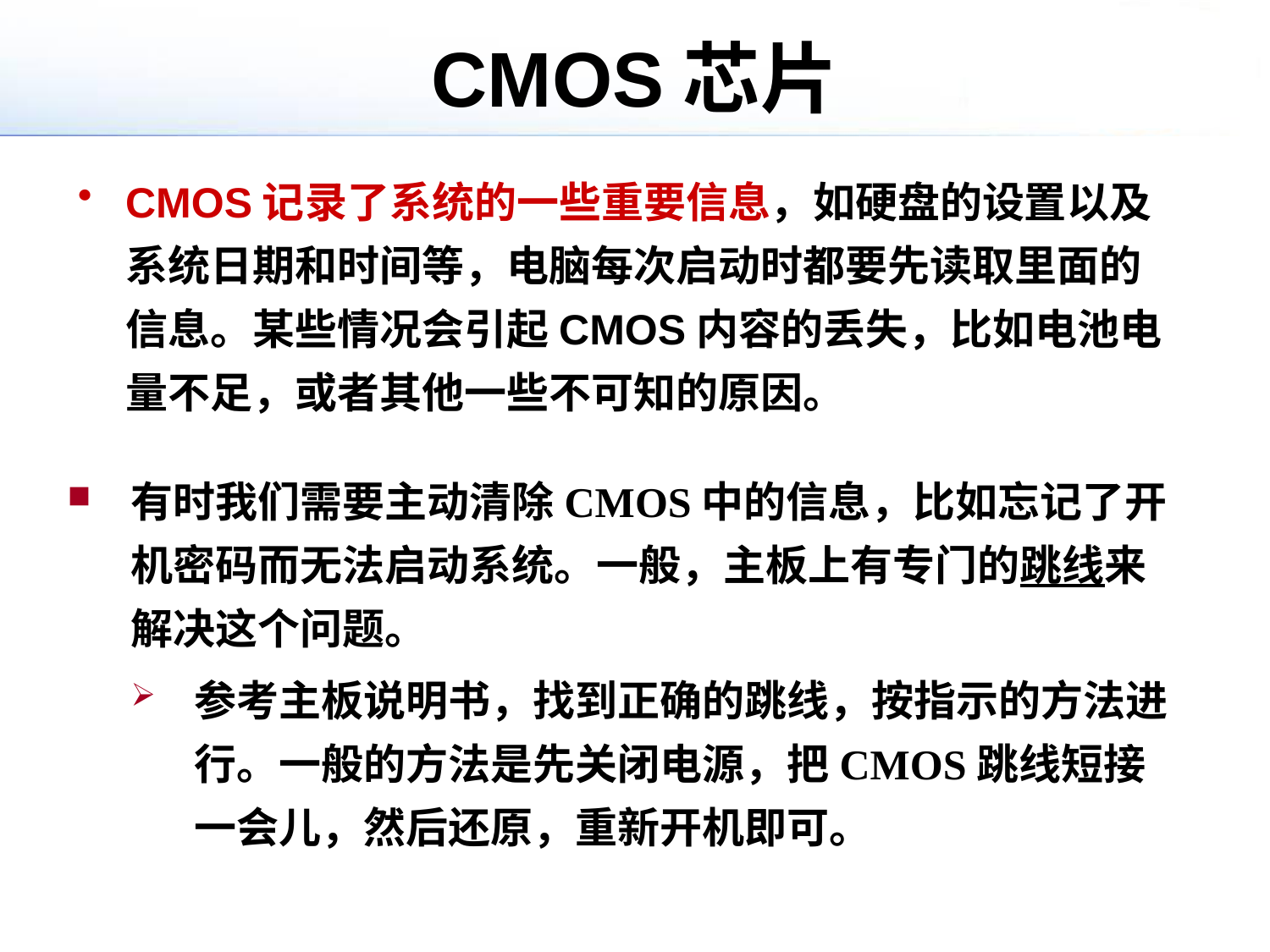

# CMOS芯片
CMOS记录了系统的一些重要信息，如硬盘的设置以及系统日期和时间等，电脑每次启动时都要先读取里面的信息。某些情况会引起CMOS内容的丢失，比如电池电量不足，或者其他一些不可知的原因。
有时我们需要主动清除CMOS中的信息，比如忘记了开机密码而无法启动系统。一般，主板上有专门的跳线来解决这个问题。
参考主板说明书，找到正确的跳线，按指示的方法进行。一般的方法是先关闭电源，把CMOS跳线短接一会儿，然后还原，重新开机即可。